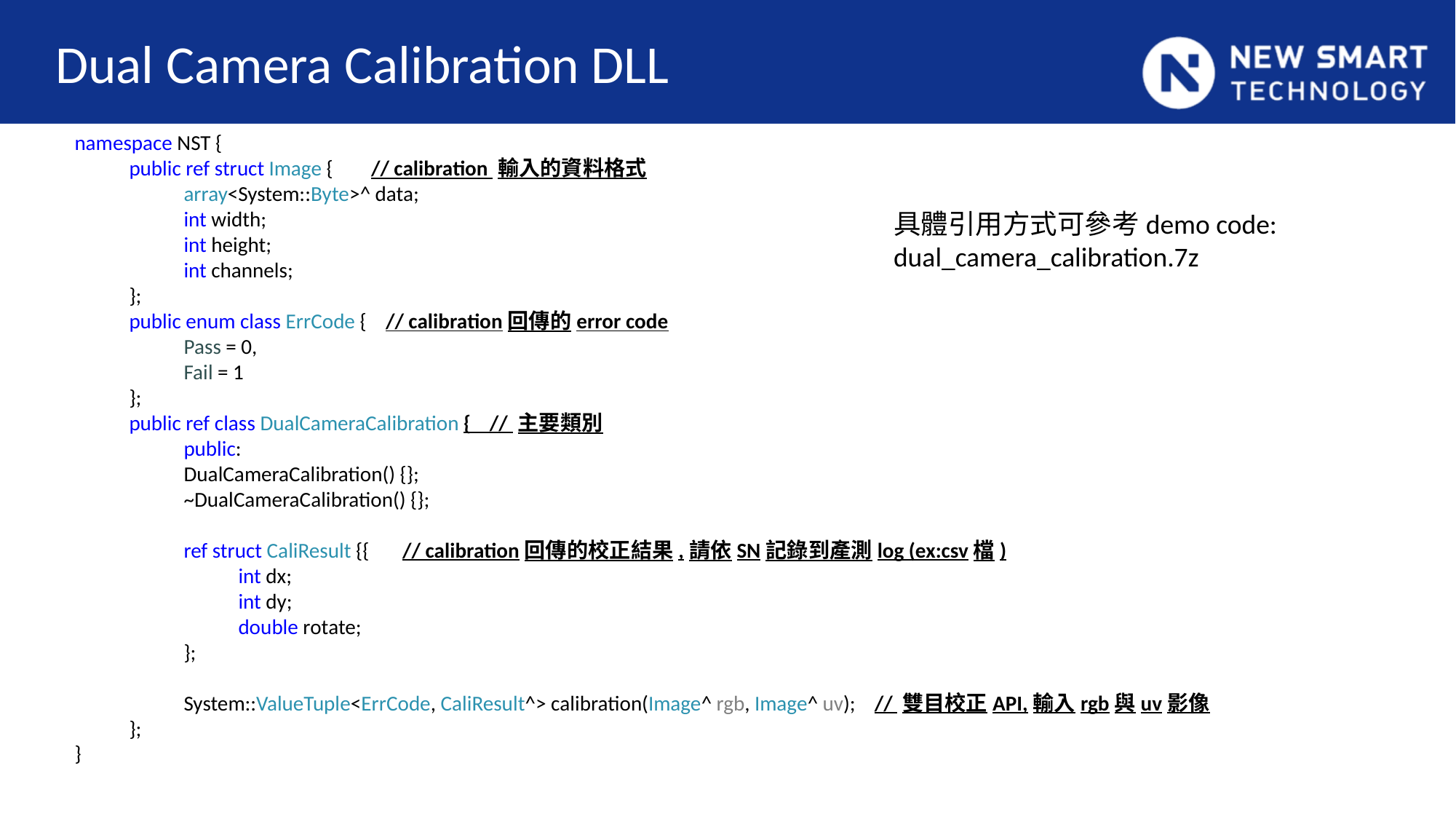

# Dual Camera Calibration DLL
namespace NST {
public ref struct Image {        // calibration 輸入的資料格式
array<System::Byte>^ data;
int width;
int height;
int channels;
};
public enum class ErrCode {    // calibration回傳的error code
Pass = 0,
Fail = 1
};
public ref class DualCameraCalibration {    // 主要類別
public:
DualCameraCalibration() {};
~DualCameraCalibration() {};

ref struct CaliResult {{       // calibration回傳的校正結果,請依SN記錄到產測log (ex:csv檔)
int dx;
int dy;
double rotate;
};

System::ValueTuple<ErrCode, CaliResult^> calibration(Image^ rgb, Image^ uv);    // 雙目校正API,輸入rgb與uv影像
};
}
具體引用方式可參考demo code:
dual_camera_calibration.7z